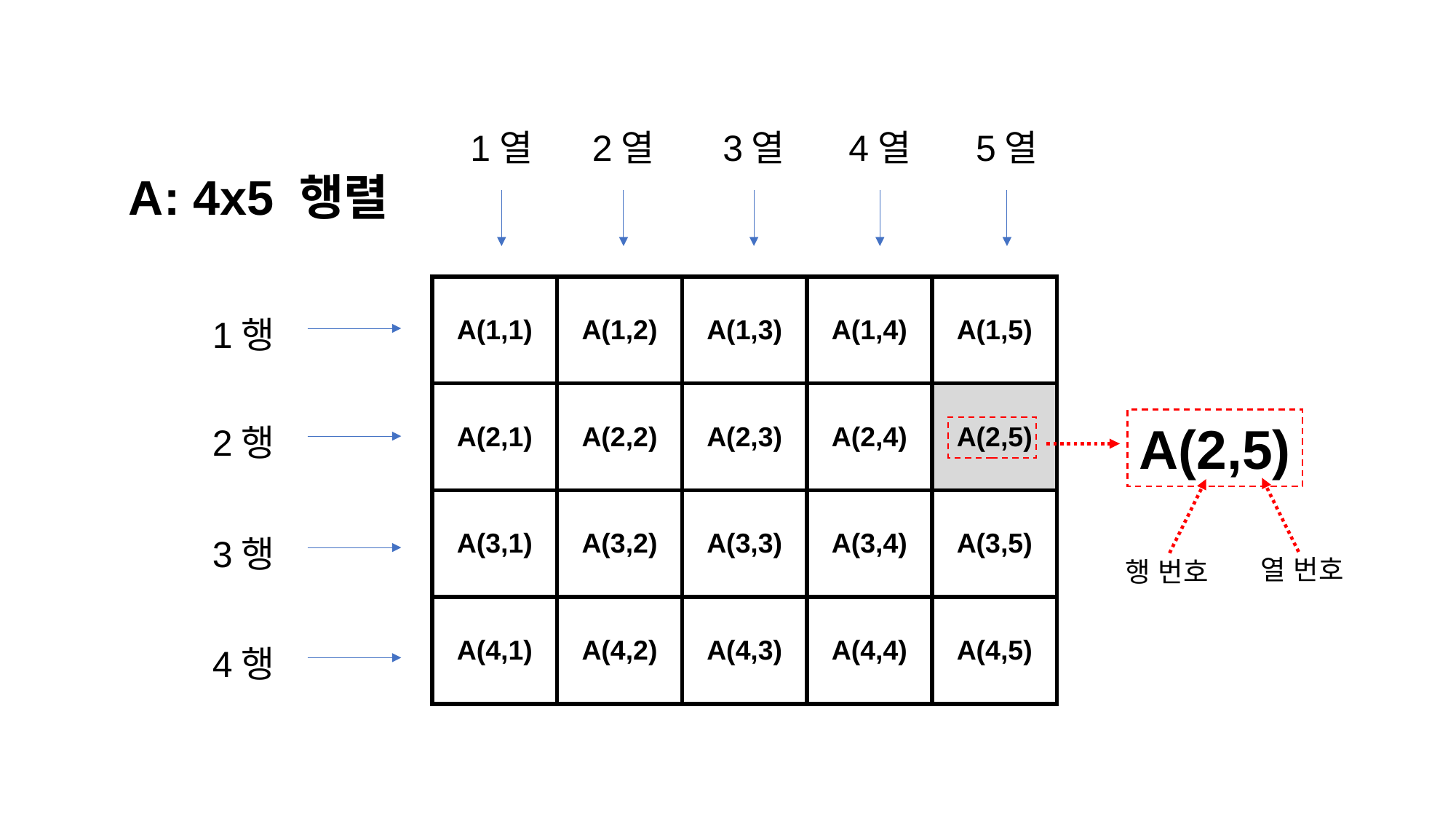

1열
2열
3열
4열
5열
A: 4x5 행렬
| A(1,1) | A(1,2) | A(1,3) | A(1,4) | A(1,5) |
| --- | --- | --- | --- | --- |
| A(2,1) | A(2,2) | A(2,3) | A(2,4) | A(2,5) |
| A(3,1) | A(3,2) | A(3,3) | A(3,4) | A(3,5) |
| A(4,1) | A(4,2) | A(4,3) | A(4,4) | A(4,5) |
1행

A(2,5)
2행

3행
열 번호
행 번호
4행